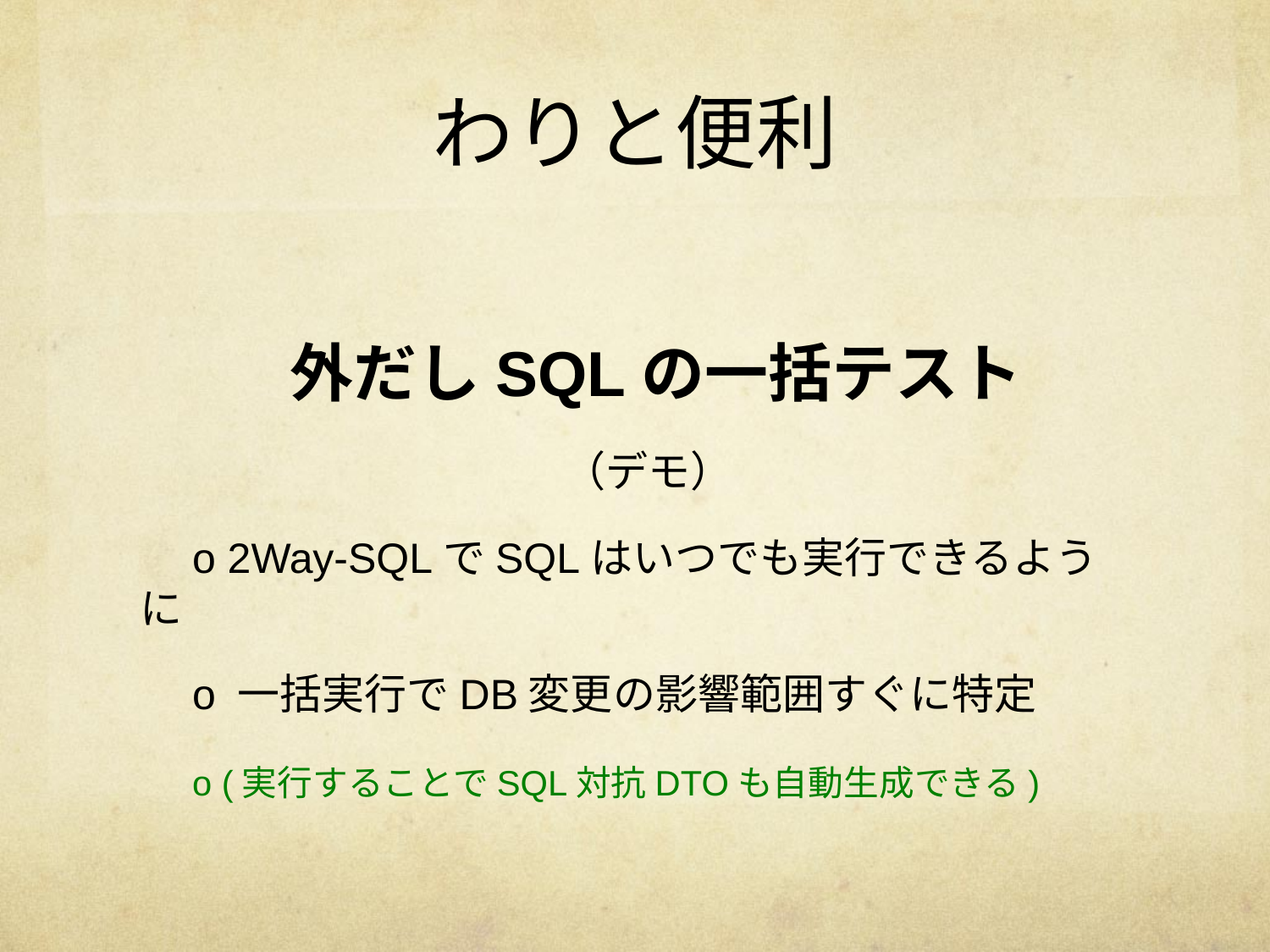

# わりと便利

　外だしSQLの一括テスト
　　　　　　　　　　（デモ）
　o 2Way-SQLでSQLはいつでも実行できるように
　o 一括実行でDB変更の影響範囲すぐに特定
　o (実行することでSQL対抗DTOも自動生成できる)